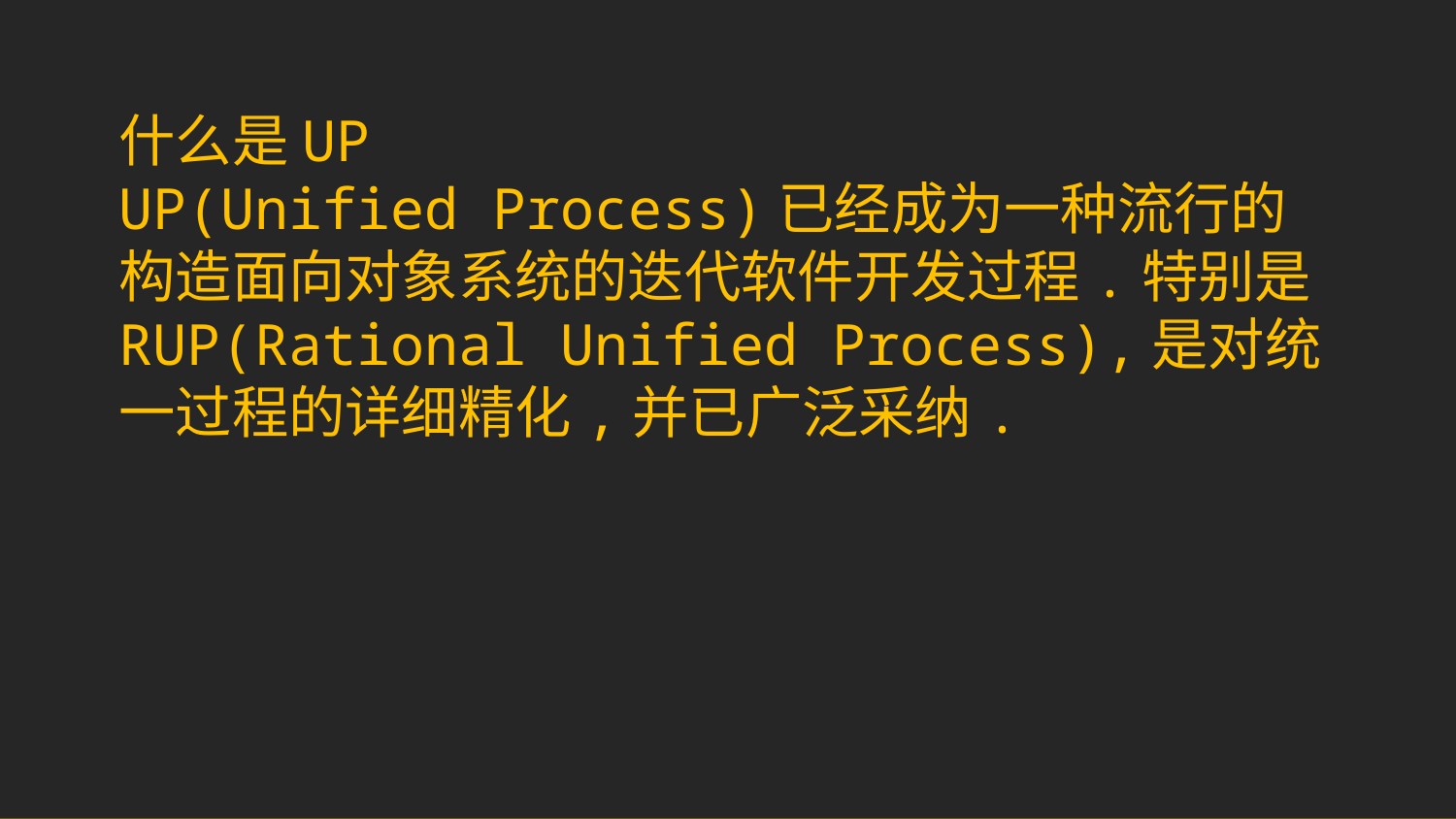

什么是UP
UP(Unified Process)已经成为一种流行的构造面向对象系统的迭代软件开发过程.特别是RUP(Rational Unified Process),是对统一过程的详细精化,并已广泛采纳.